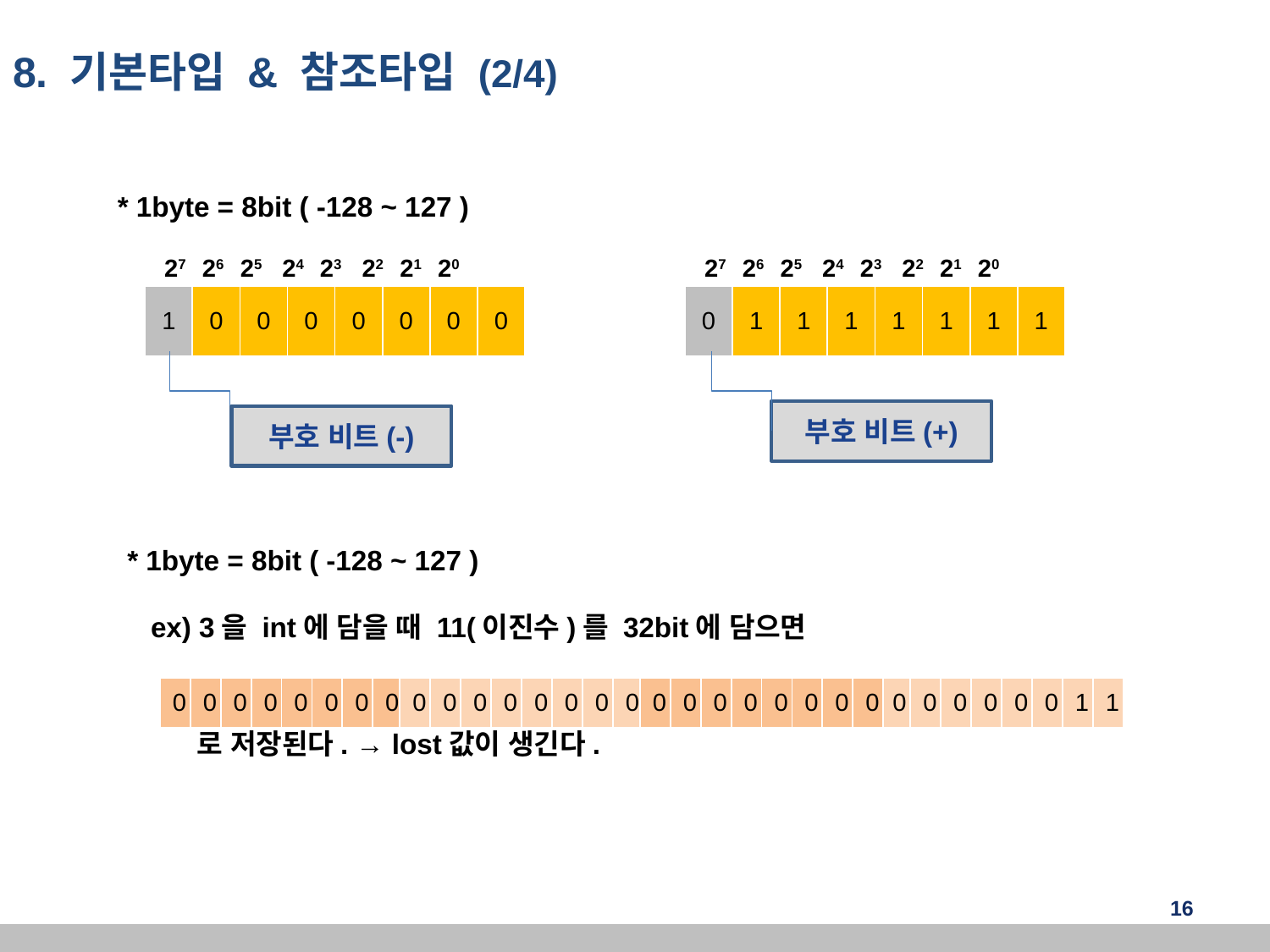

8. 기본타입 & 참조타입 (2/4)
* 1byte = 8bit ( -128 ~ 127 )
 27    26    25     24    23     22    21    20
 27    26    25     24    23     22    21    20
| 1 | 0 | 0 | 0 | 0 | 0 | 0 | 0 |
| --- | --- | --- | --- | --- | --- | --- | --- |
| 0 | 1 | 1 | 1 | 1 | 1 | 1 | 1 |
| --- | --- | --- | --- | --- | --- | --- | --- |
부호 비트(+)
부호 비트(-)

* 1byte = 8bit ( -128 ~ 127 )

   ex) 3을 int에 담을 때 11(이진수)를 32bit에 담으면

        로 저장된다. → lost값이 생긴다.

| 0 | 0 | 0 | 0 | 0 | 0 | 0 | 0 |
| --- | --- | --- | --- | --- | --- | --- | --- |
| 0 | 0 | 0 | 0 | 0 | 0 | 0 | 0 |
| --- | --- | --- | --- | --- | --- | --- | --- |
| 0 | 0 | 0 | 0 | 0 | 0 | 0 | 0 |
| --- | --- | --- | --- | --- | --- | --- | --- |
| 0 | 0 | 0 | 0 | 0 | 0 | 1 | 1 |
| --- | --- | --- | --- | --- | --- | --- | --- |
16